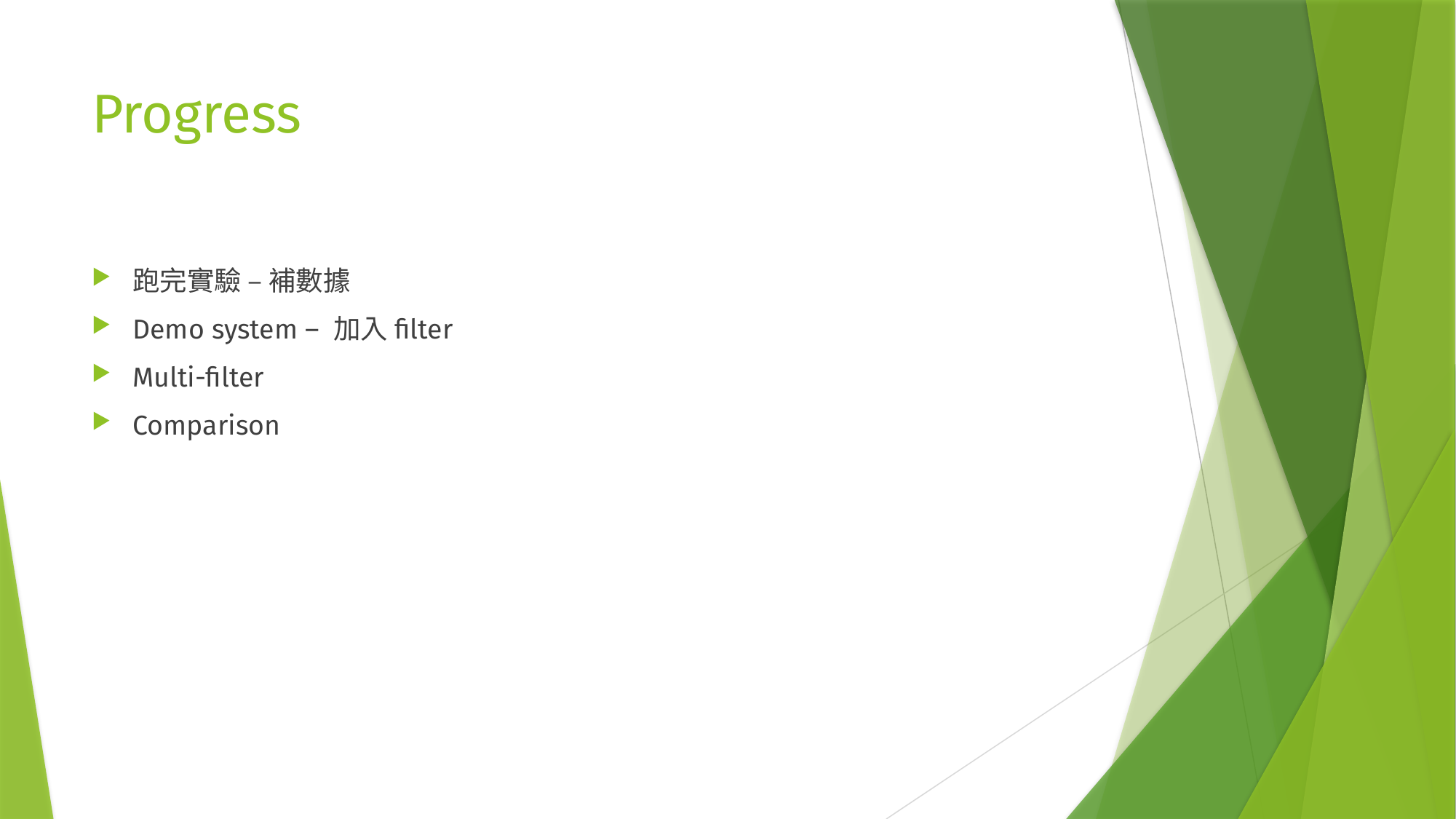

# Progress
跑完實驗 – 補數據
Demo system – 加入filter
Multi-filter
Comparison